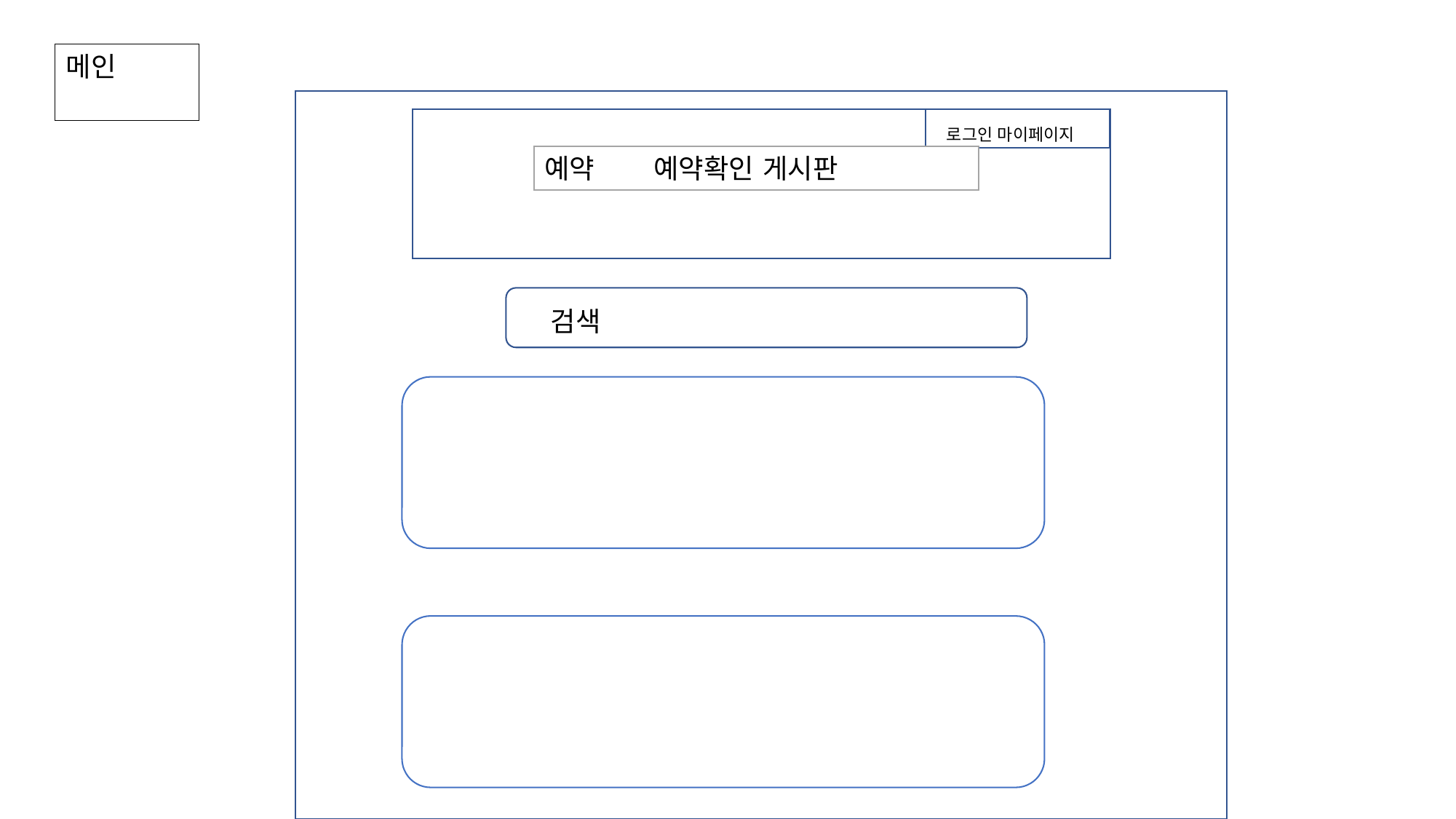

메인

로그인 마이페이지
예약 	예약확인	게시판

검색